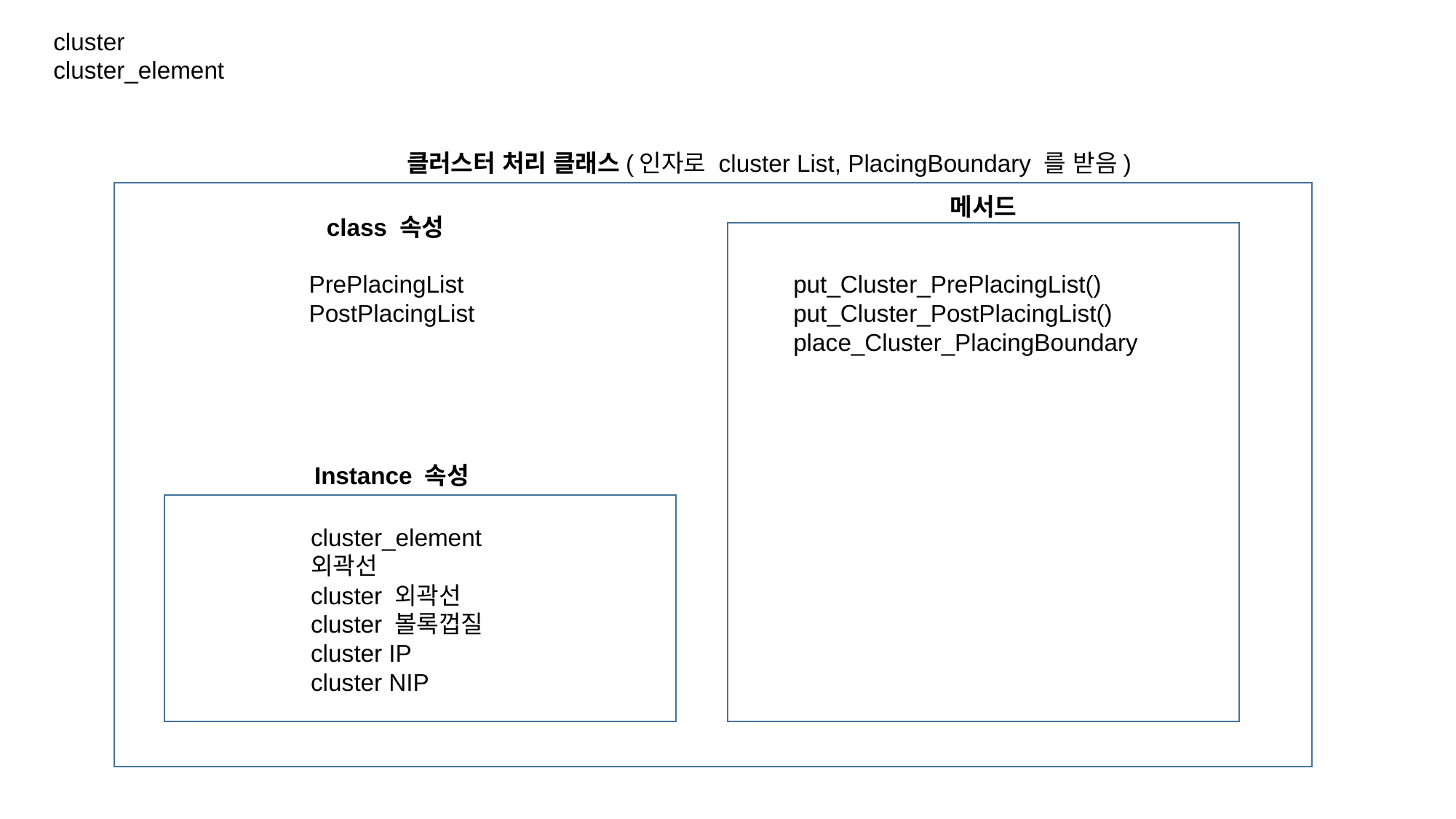

cluster
cluster_element
클러스터 처리 클래스(인자로 cluster List, PlacingBoundary 를 받음)

메서드
class 속성

PrePlacingList
PostPlacingList
put_Cluster_PrePlacingList()
put_Cluster_PostPlacingList()
place_Cluster_PlacingBoundary
Instance 속성

cluster_element
외곽선
cluster 외곽선
cluster 볼록껍질
cluster IP
cluster NIP